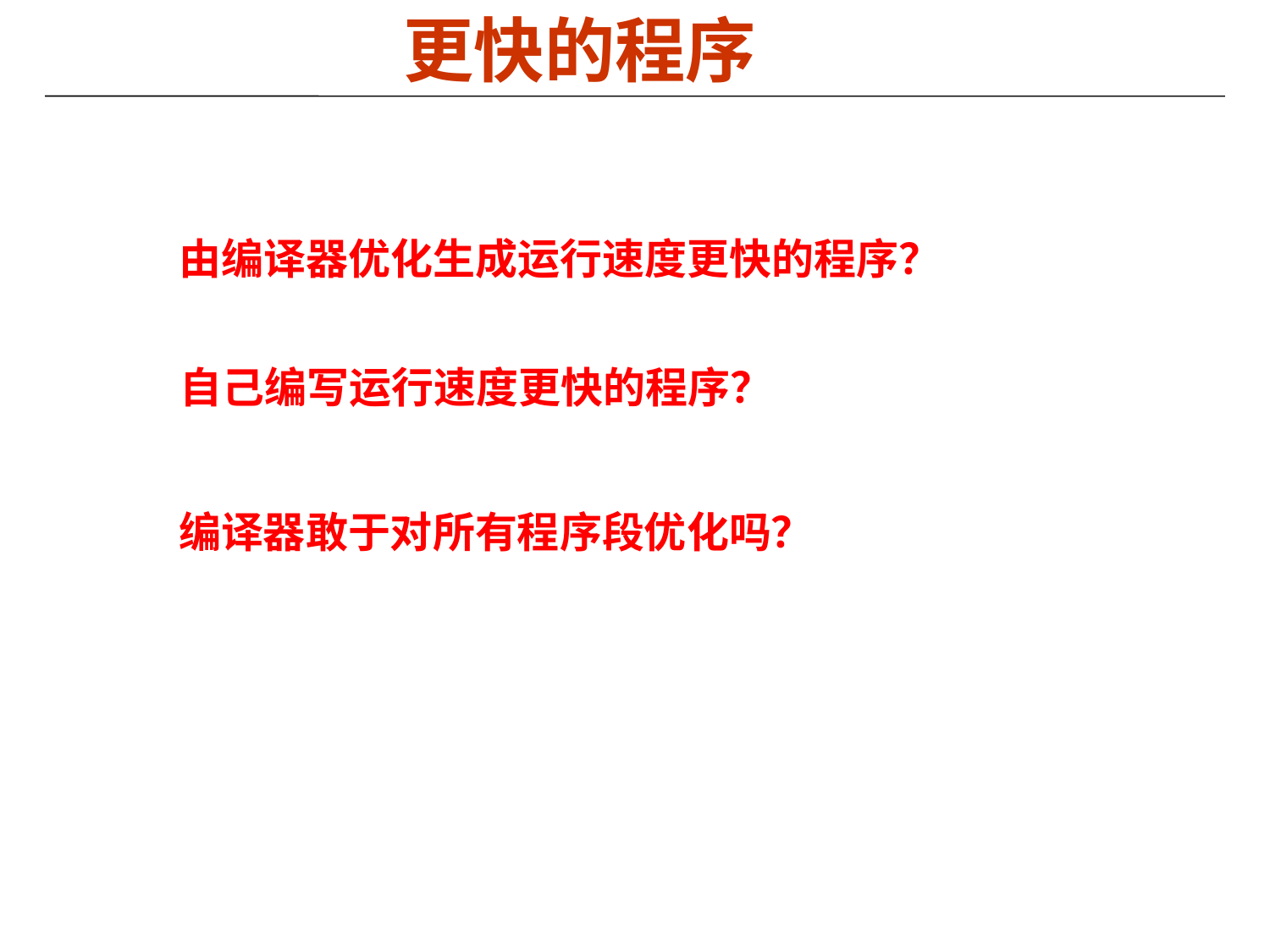

更快的程序
由编译器优化生成运行速度更快的程序？
自己编写运行速度更快的程序？
编译器敢于对所有程序段优化吗？